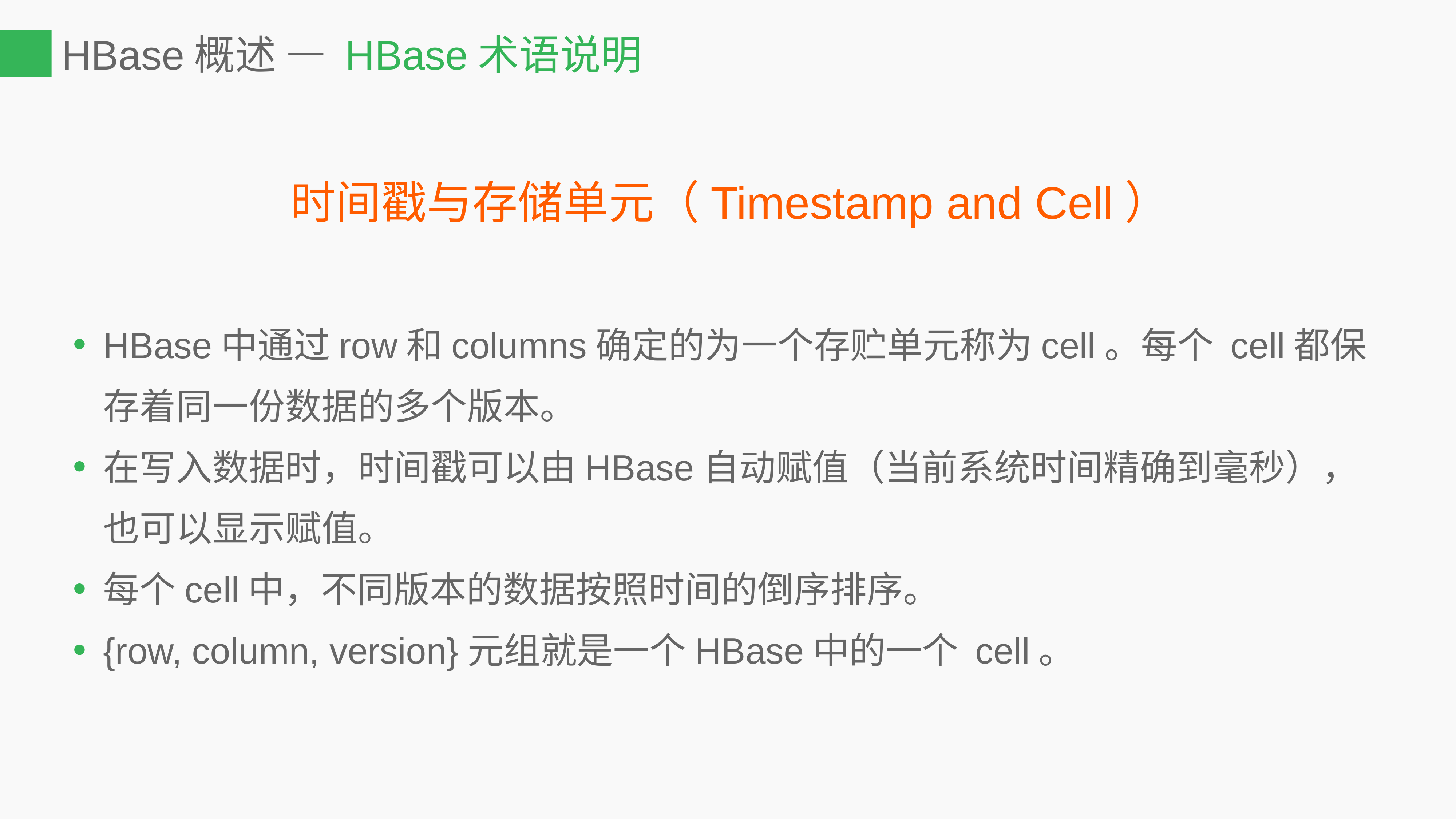

# HBase概述 — HBase术语说明
时间戳与存储单元（Timestamp and Cell）

HBase中通过row和columns确定的为一个存贮单元称为cell。每个 cell都保存着同一份数据的多个版本。
在写入数据时，时间戳可以由HBase自动赋值（当前系统时间精确到毫秒），也可以显示赋值。
每个cell中，不同版本的数据按照时间的倒序排序。
{row, column, version}元组就是一个HBase中的一个 cell。